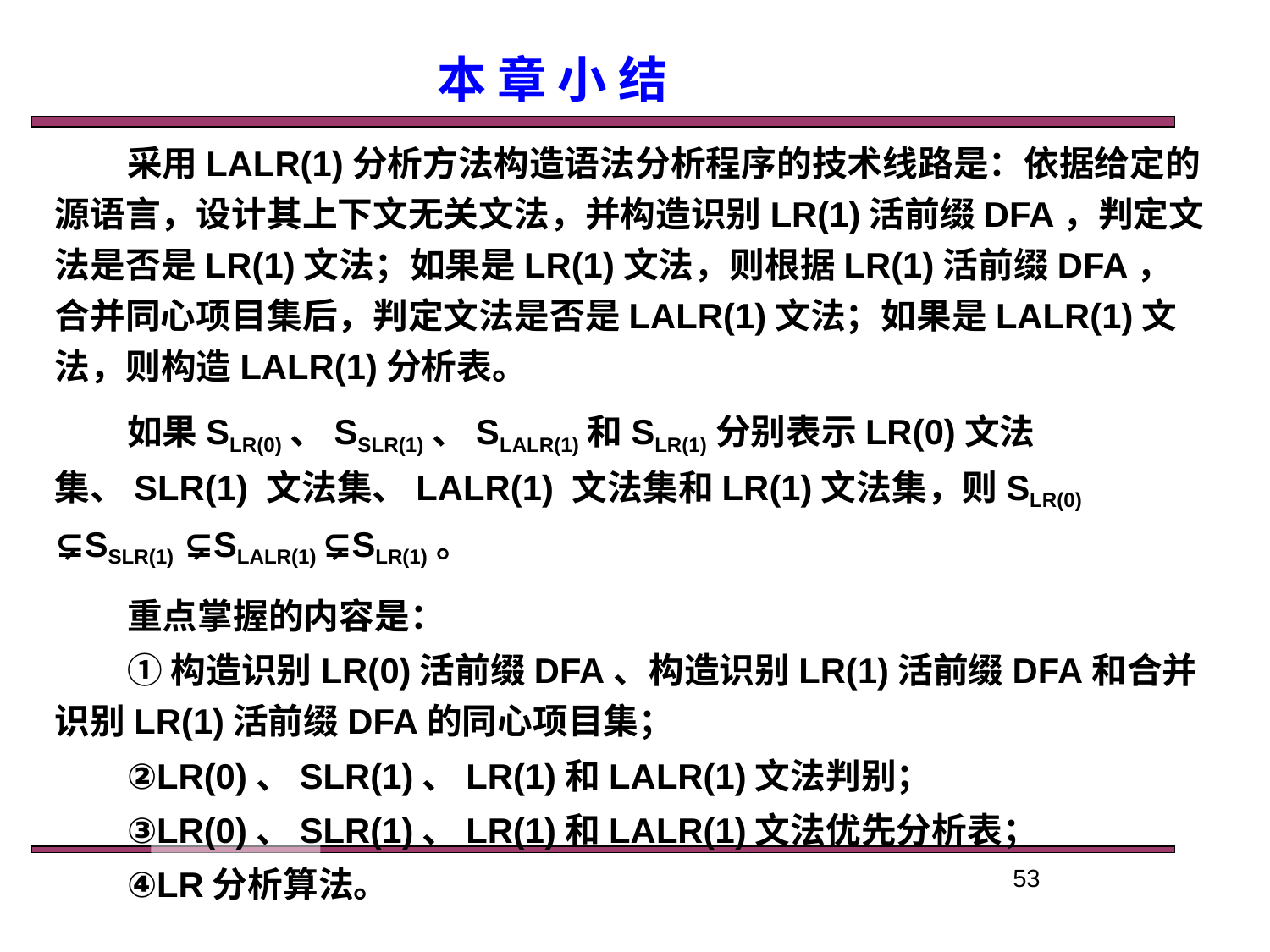

本 章 小 结
采用LALR(1)分析方法构造语法分析程序的技术线路是：依据给定的源语言，设计其上下文无关文法，并构造识别LR(1)活前缀DFA，判定文法是否是LR(1)文法；如果是LR(1)文法，则根据LR(1)活前缀DFA，合并同心项目集后，判定文法是否是LALR(1)文法；如果是LALR(1)文法，则构造LALR(1)分析表。
如果SLR(0)、SSLR(1)、SLALR(1)和SLR(1)分别表示LR(0)文法集、SLR(1) 文法集、LALR(1) 文法集和LR(1)文法集，则SLR(0) ⊊SSLR(1) ⊊SLALR(1) ⊊SLR(1)。
重点掌握的内容是：
①构造识别LR(0)活前缀DFA、构造识别LR(1)活前缀DFA和合并识别LR(1)活前缀DFA的同心项目集；
②LR(0)、SLR(1)、LR(1)和LALR(1)文法判别；
③LR(0)、SLR(1)、LR(1)和LALR(1)文法优先分析表；
④LR分析算法。

53